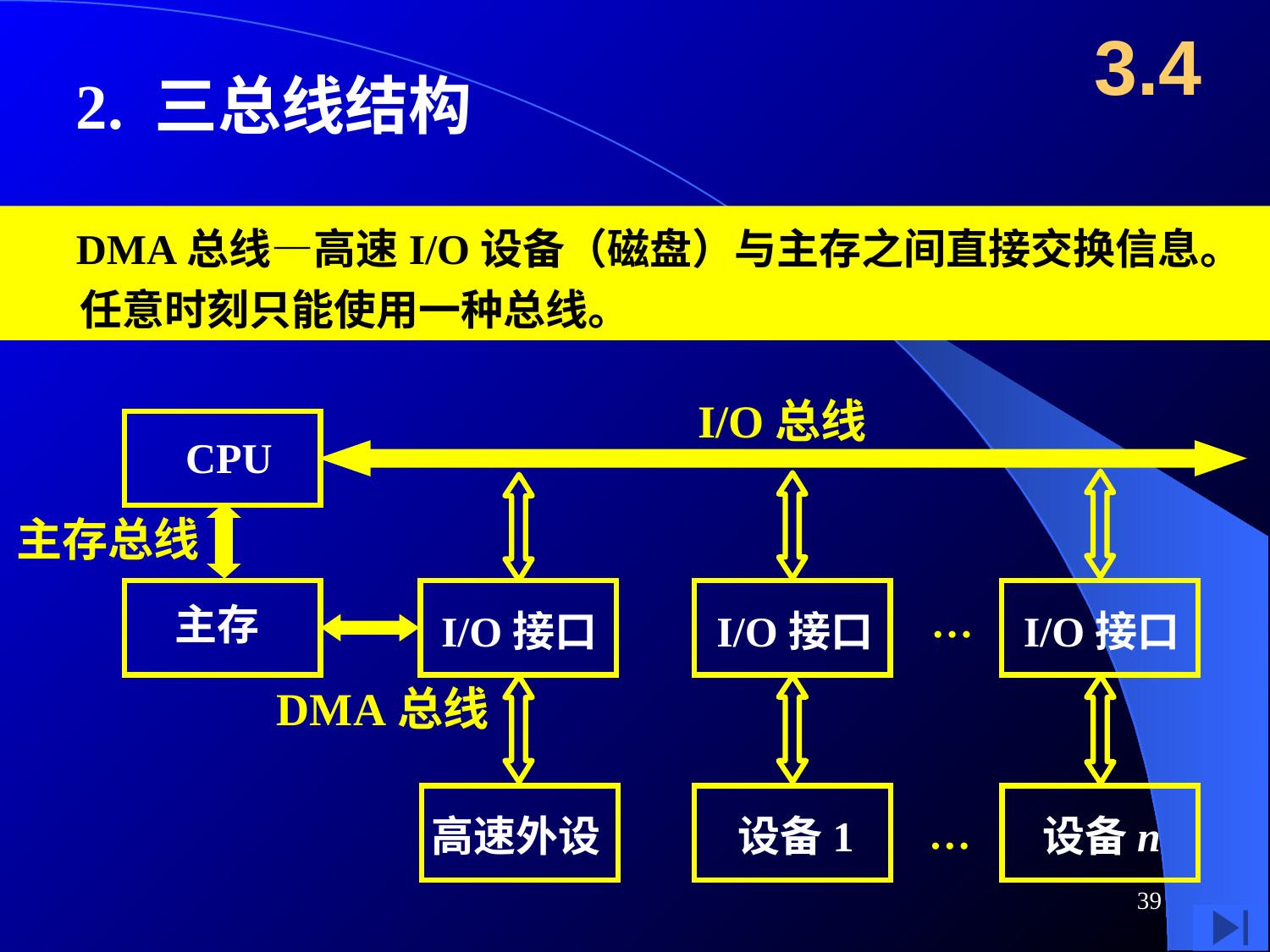

3.4
2. 三总线结构
      DMA总线—高速I/O设备（磁盘）与主存之间直接交换信息。
      任意时刻只能使用一种总线。
I/O总线

主存总线

DMA总线

 CPU

 主存

…
I/O接口
I/O接口
I/O接口

设备n

…
高速外设
设备1
39